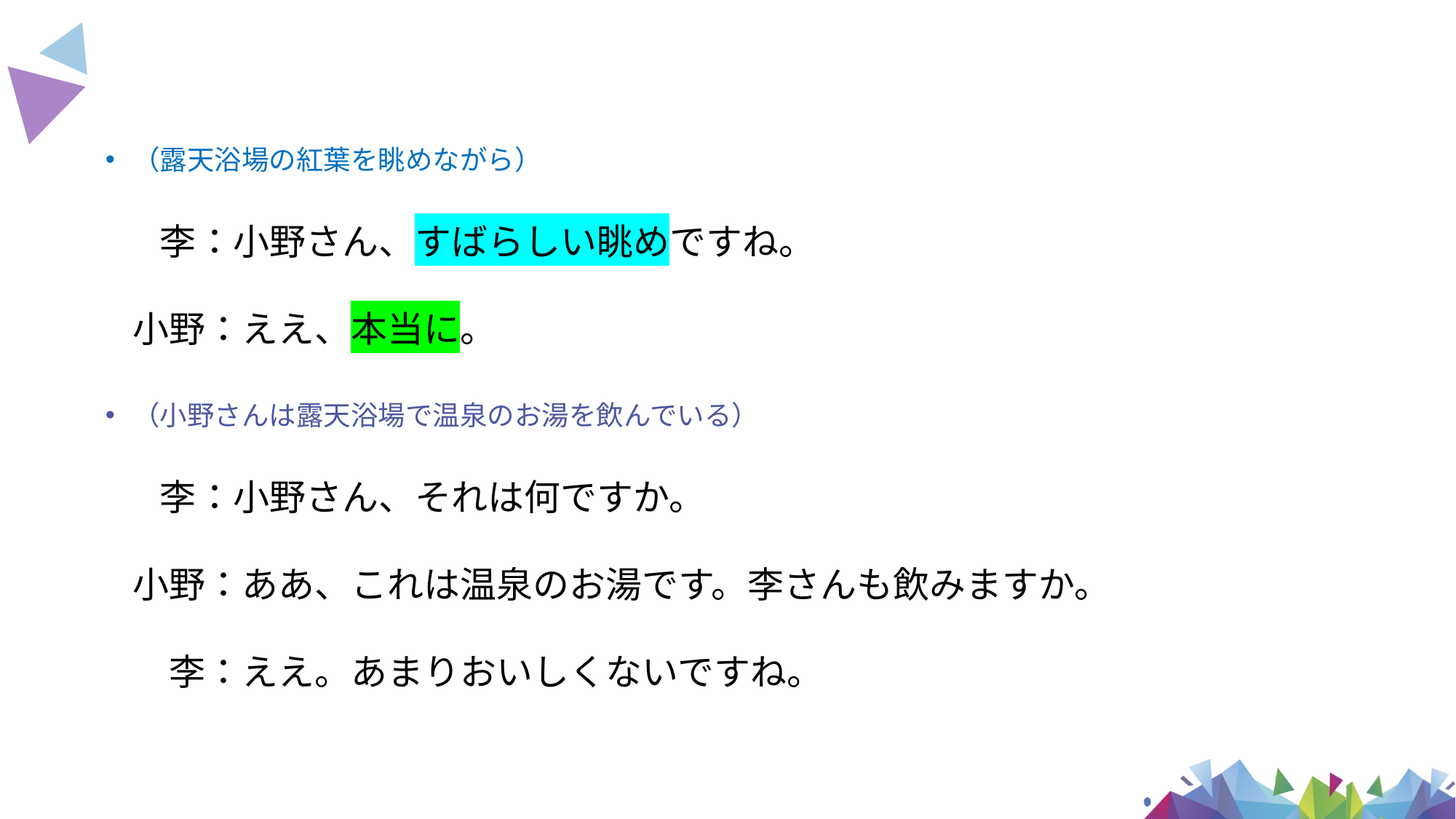

（露天浴場の紅葉を眺めながら）
　李：小野さん、すばらしい眺めですね。
小野：ええ、本当に。
（小野さんは露天浴場で温泉のお湯を飲んでいる）
　李：小野さん、それは何ですか。
小野：ああ、これは温泉のお湯です。李さんも飲みますか。
　李：ええ。あまりおいしくないですね。